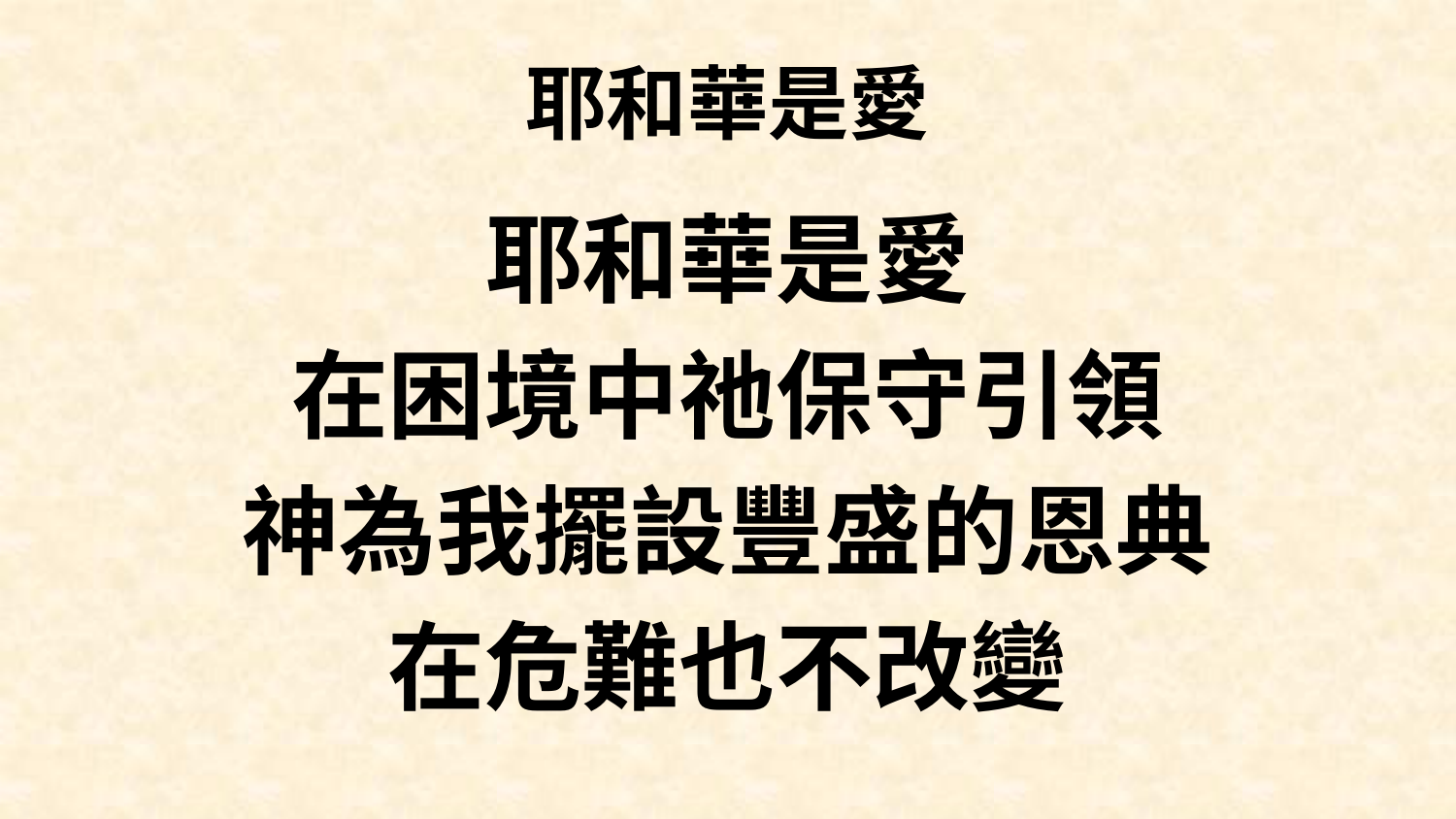

# 耶和華是愛
耶和華是愛
在困境中祂保守引領
神為我擺設豐盛的恩典
在危難也不改變